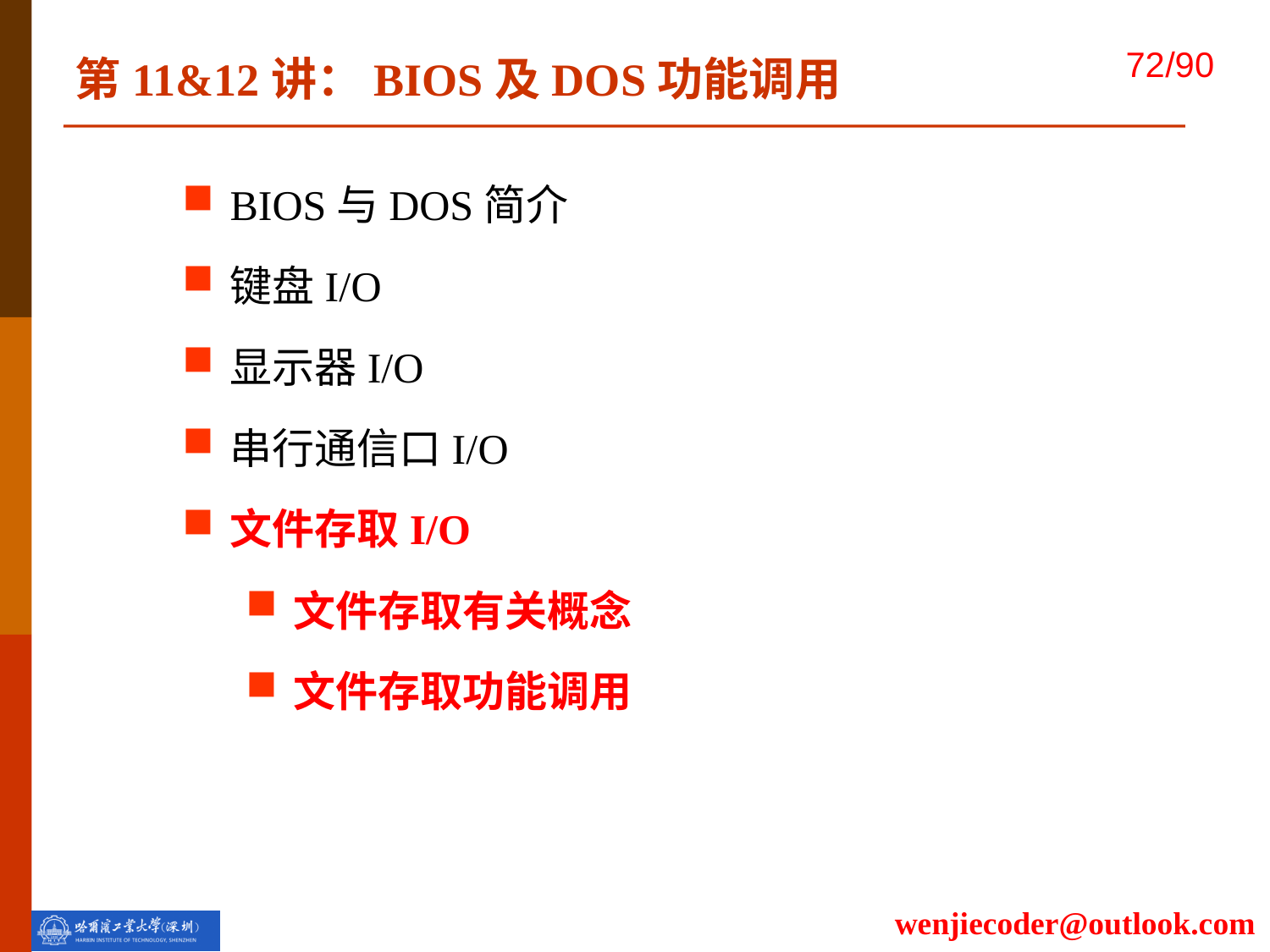

第11&12讲：BIOS及DOS功能调用
BIOS与DOS简介
键盘I/O
显示器I/O
串行通信口I/O
文件存取I/O
文件存取有关概念
文件存取功能调用